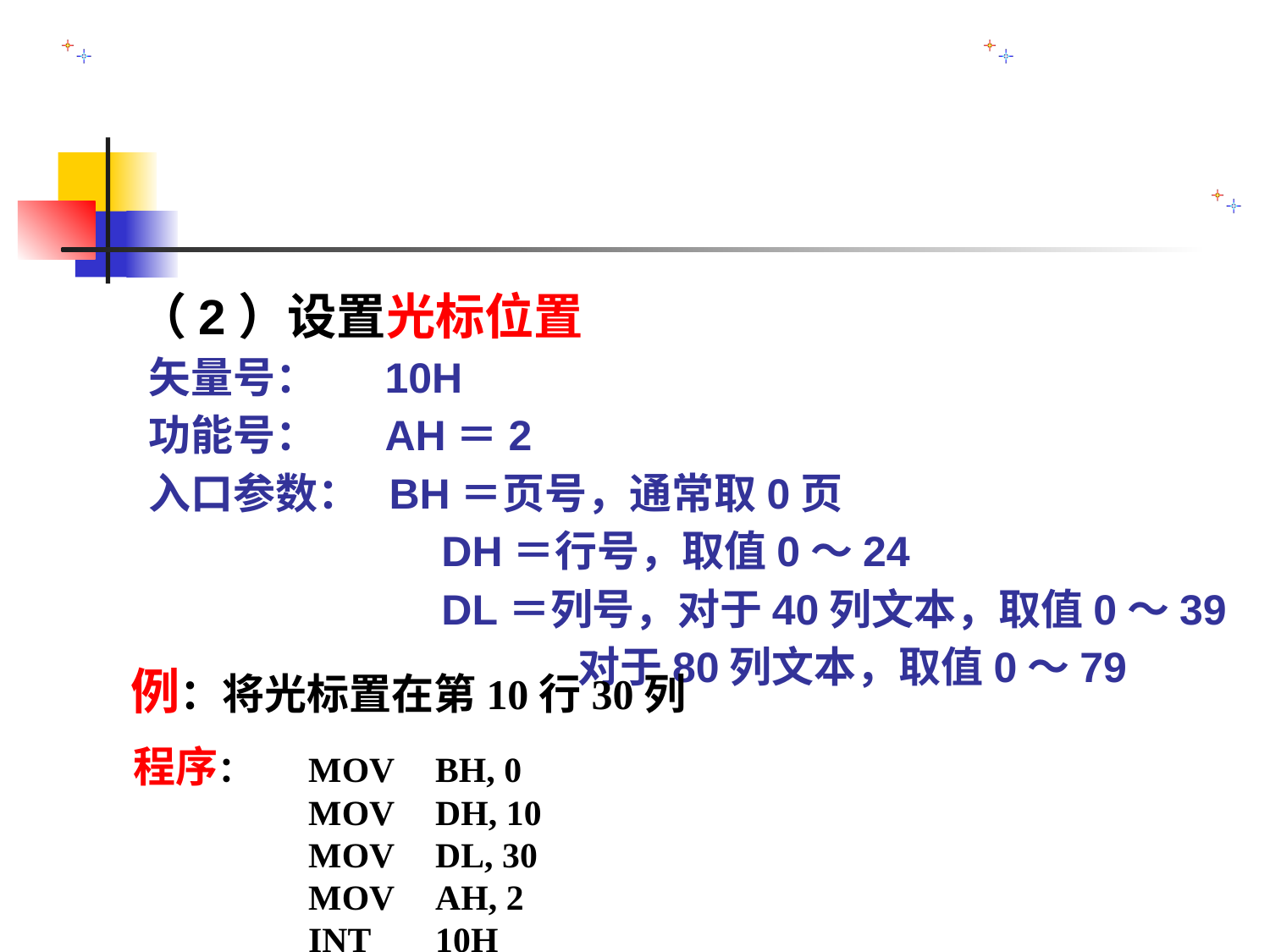

（2）设置光标位置
矢量号：      10H
功能号：      AH＝2
入口参数：  BH＝页号，通常取0页
		          DH＝行号，取值0～24
		          DL＝列号，对于40列文本，取值0～39
                                            对于80列文本，取值0～79
例：将光标置在第10行30列
程序：	MOV	BH, 0
		MOV	DH, 10
		MOV	DL, 30
		MOV 	AH, 2
		INT	10H